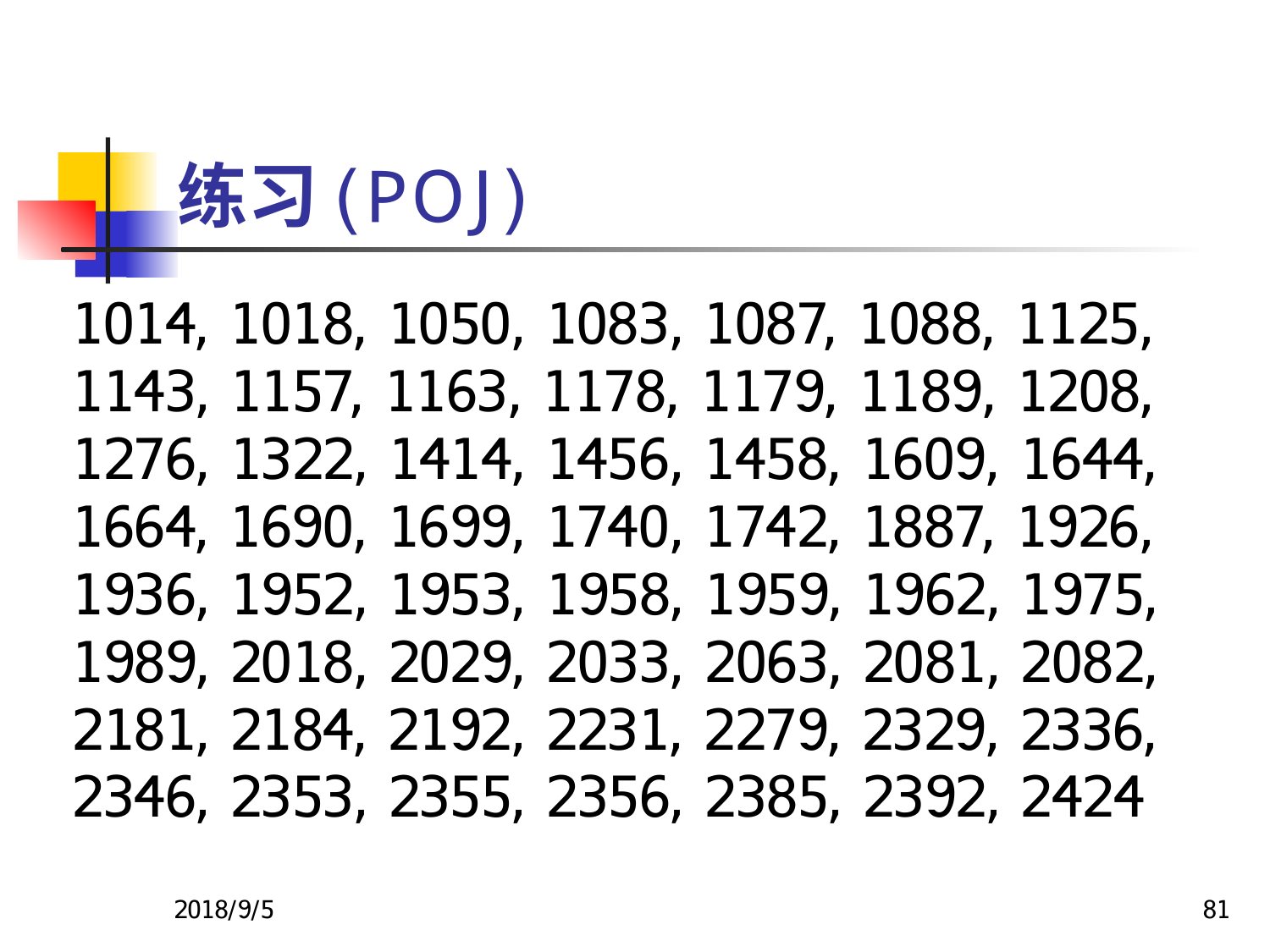

# 练习(POJ)
1014, 1018, 1050, 1083, 1087, 1088, 1125, 1143, 1157, 1163, 1178, 1179, 1189, 1208, 1276, 1322, 1414, 1456, 1458, 1609, 1644, 1664, 1690, 1699, 1740, 1742, 1887, 1926, 1936, 1952, 1953, 1958, 1959, 1962, 1975, 1989, 2018, 2029, 2033, 2063, 2081, 2082, 2181, 2184, 2192, 2231, 2279, 2329, 2336, 2346, 2353, 2355, 2356, 2385, 2392, 2424
2018/9/5
81